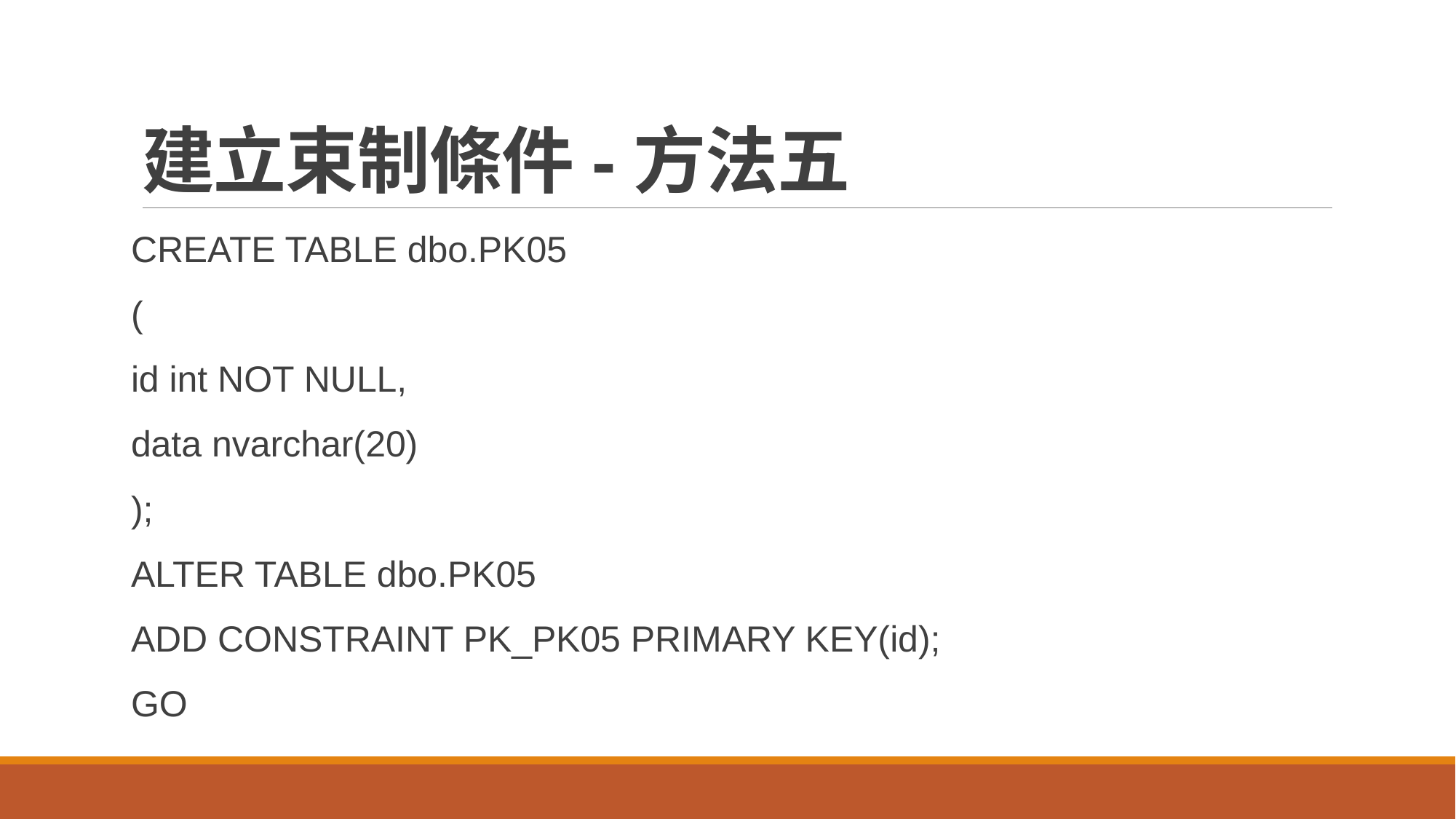

# 建立束制條件-方法五
CREATE TABLE dbo.PK05
(
id int NOT NULL,
data nvarchar(20)
);
ALTER TABLE dbo.PK05
ADD CONSTRAINT PK_PK05 PRIMARY KEY(id);
GO